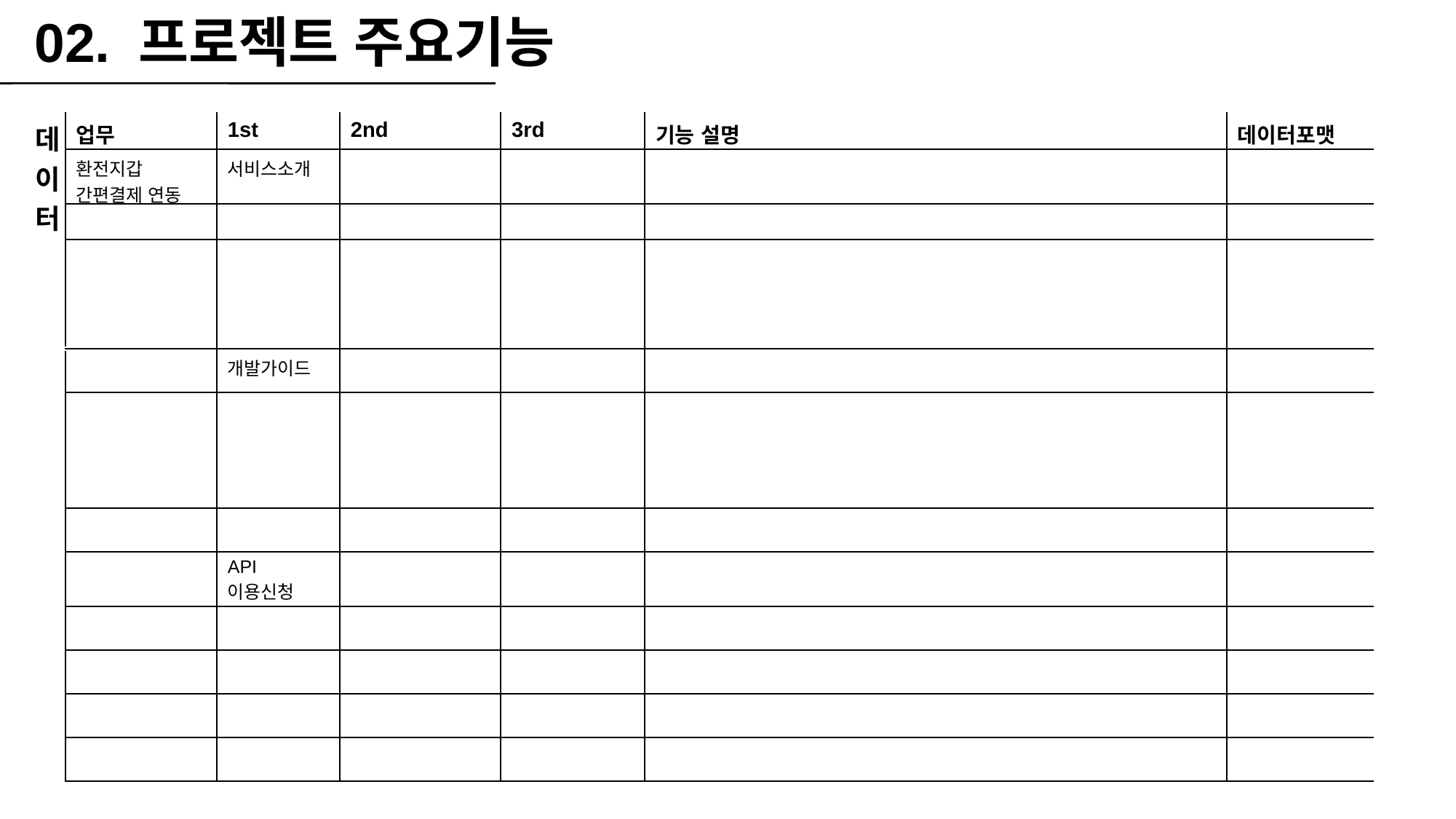

02. 프로젝트 주요기능

| 데이터 | 업무 | 1st | 2nd | 3rd | 기능 설명 | 데이터포맷 |
| --- | --- | --- | --- | --- | --- | --- |
|  | 환전지갑 간편결제 연동 | 서비스소개 |  |  |  |  |
|  |  |  |  |  |  |  |
|  |  |  |  |  |  |  |
|  |  | 개발가이드 |  |  |  |  |
|  |  |  |  |  |  |  |
|  |  |  |  |  |  |  |
|  |  | API 이용신청 |  |  |  |  |
|  |  |  |  |  |  |  |
|  |  |  |  |  |  |  |
|  |  |  |  |  |  |  |
|  |  |  |  |  |  |  |